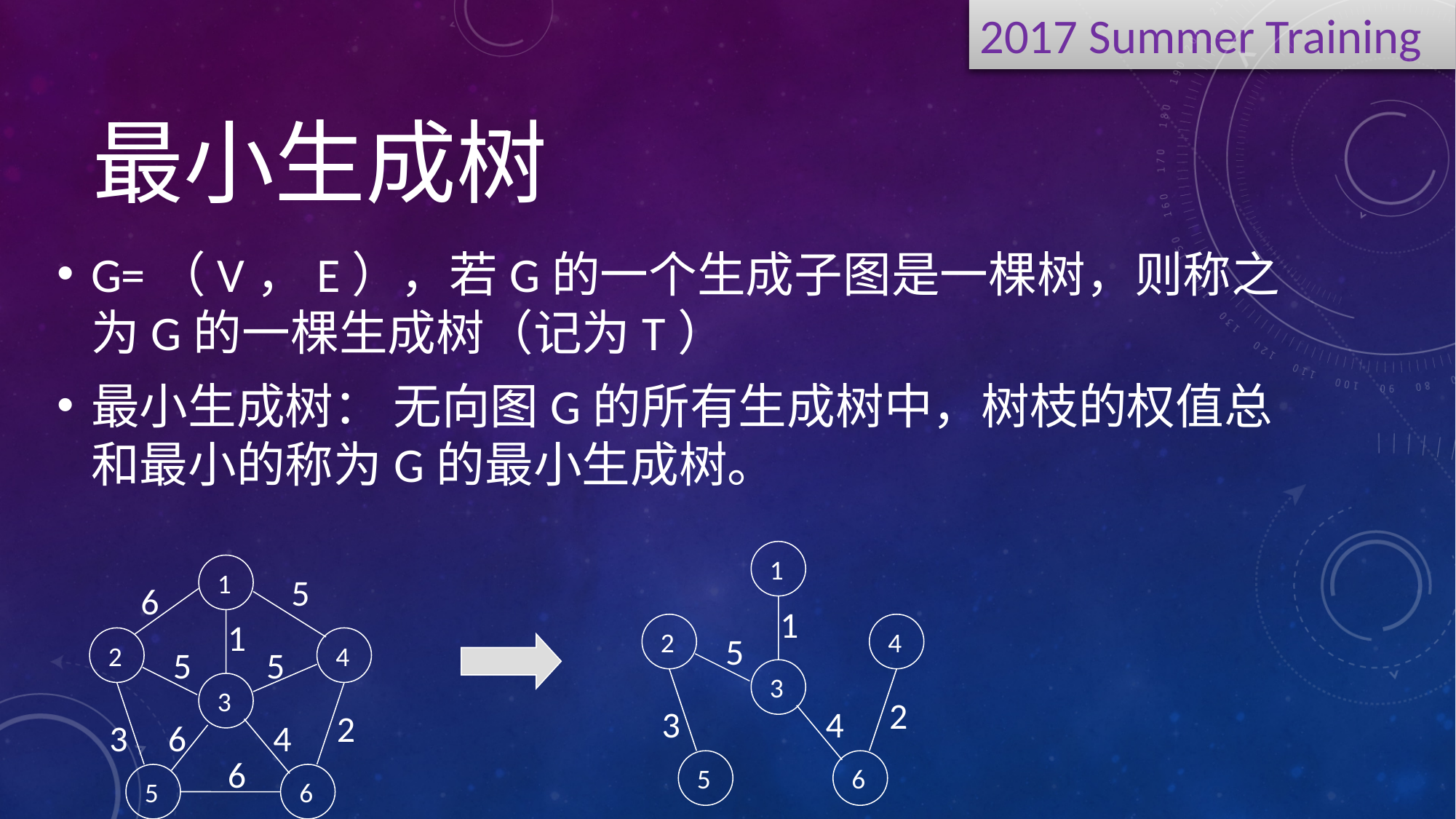

# 最小生成树
G=（V，E），若G的一个生成子图是一棵树，则称之为G的一棵生成树（记为T）
最小生成树： 无向图G的所有生成树中，树枝的权值总和最小的称为G的最小生成树。

1
1

2
4
5

3

2
3
4

5
6
1
5
6
1
5
5
2
3
6
4
6

2
4
3
5
6